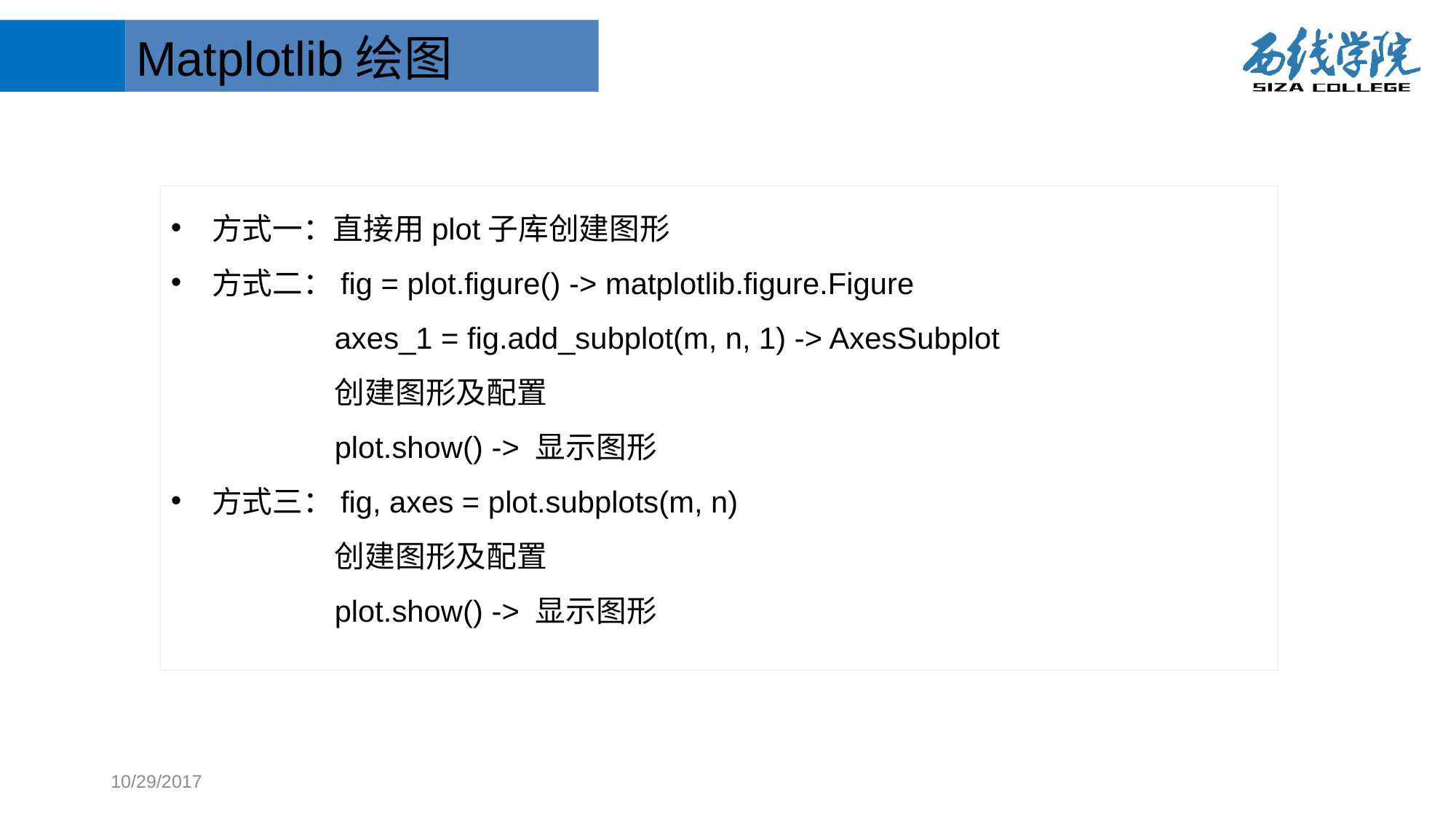

Matplotlib绘图
方式一：直接用plot子库创建图形
方式二：fig = plot.figure() -> matplotlib.figure.Figure
axes_1 = fig.add_subplot(m, n, 1) -> AxesSubplot
创建图形及配置
plot.show() -> 显示图形
方式三：fig, axes = plot.subplots(m, n)
创建图形及配置
plot.show() -> 显示图形

10/29/2017